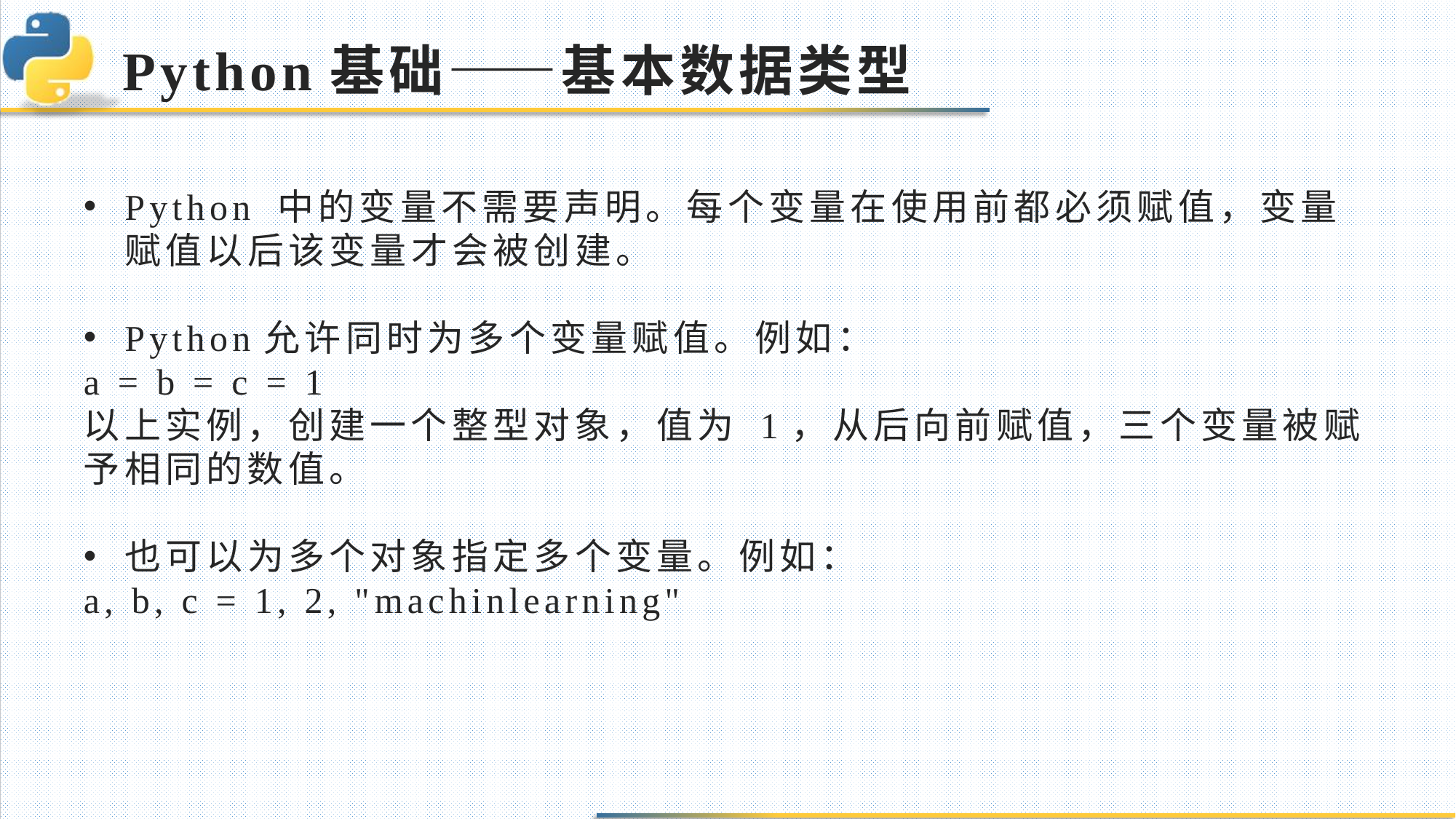

# Python基础——基本数据类型
Python 中的变量不需要声明。每个变量在使用前都必须赋值，变量赋值以后该变量才会被创建。

Python允许同时为多个变量赋值。例如：
a = b = c = 1
以上实例，创建一个整型对象，值为 1，从后向前赋值，三个变量被赋予相同的数值。

也可以为多个对象指定多个变量。例如：
a, b, c = 1, 2, "machinlearning"